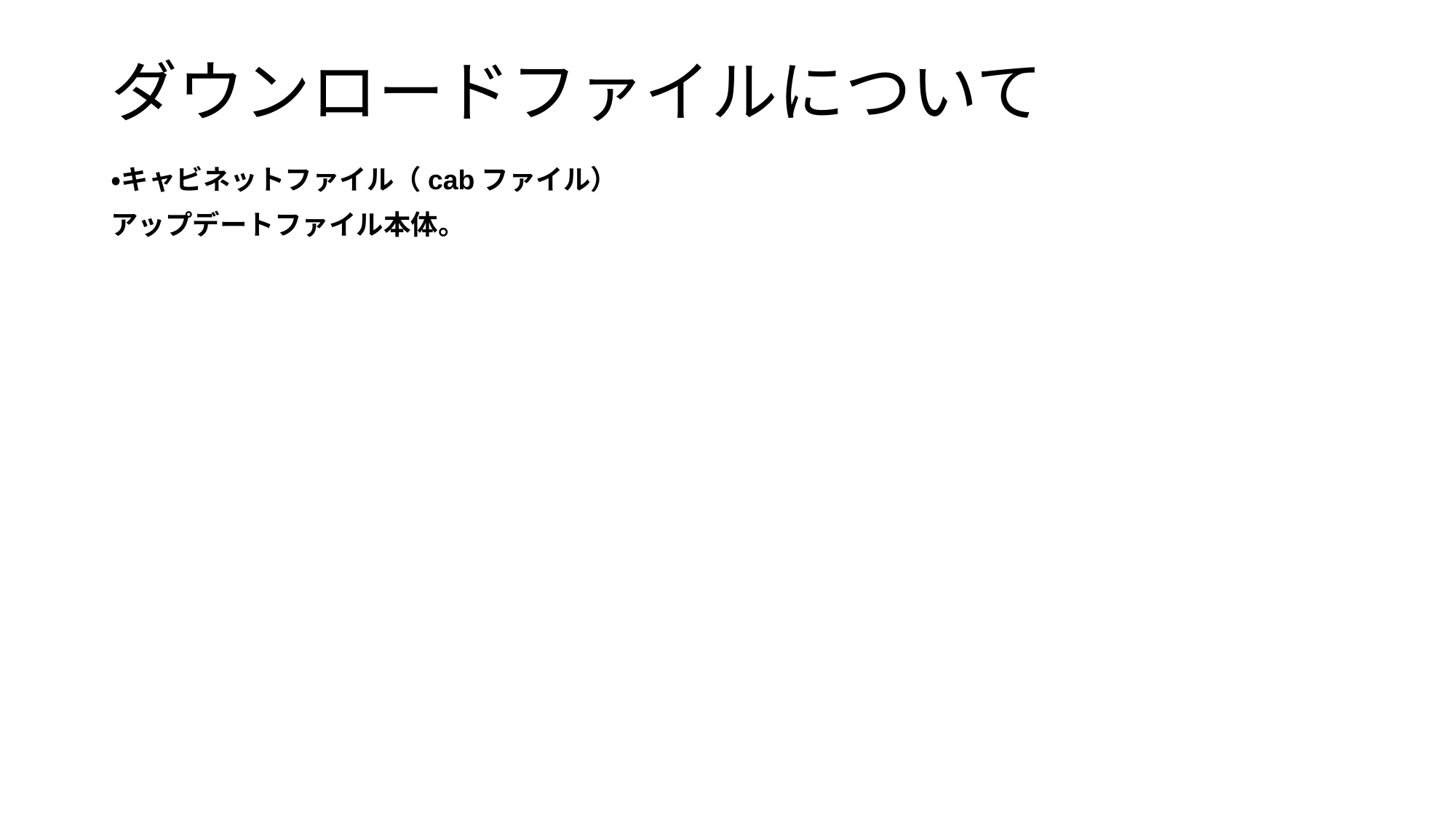

# ダウンロードファイルについて
・キャビネットファイル（cabファイル）
アップデートファイル本体。